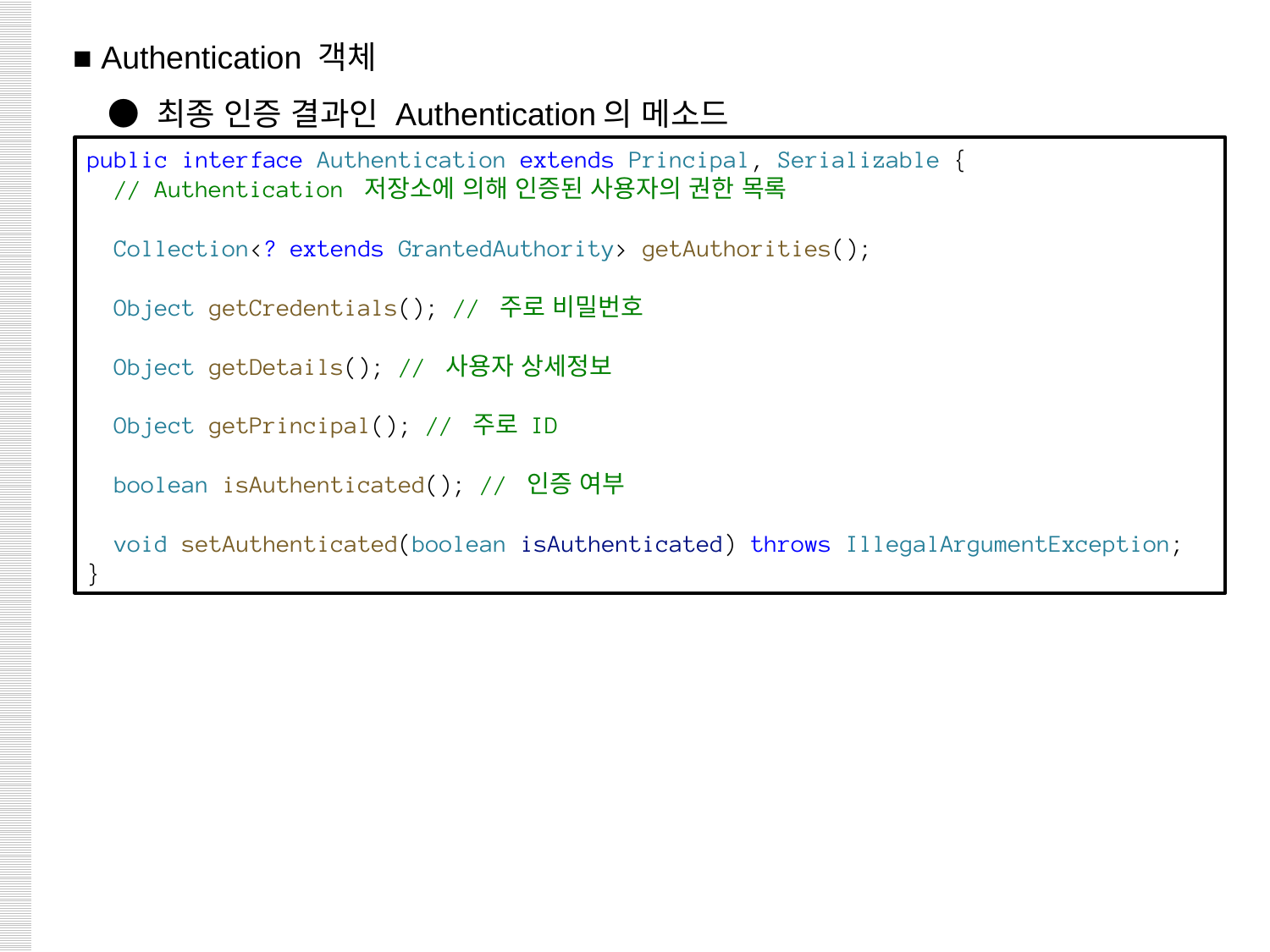

■ Authentication 객체
    ● 최종 인증 결과인 Authentication의 메소드
public interface Authentication extends Principal, Serializable {
  // Authentication 저장소에 의해 인증된 사용자의 권한 목록
  Collection<? extends GrantedAuthority> getAuthorities();
  Object getCredentials(); // 주로 비밀번호
  Object getDetails(); // 사용자 상세정보
  Object getPrincipal(); // 주로 ID
  boolean isAuthenticated(); // 인증 여부
  void setAuthenticated(boolean isAuthenticated) throws IllegalArgumentException;
}